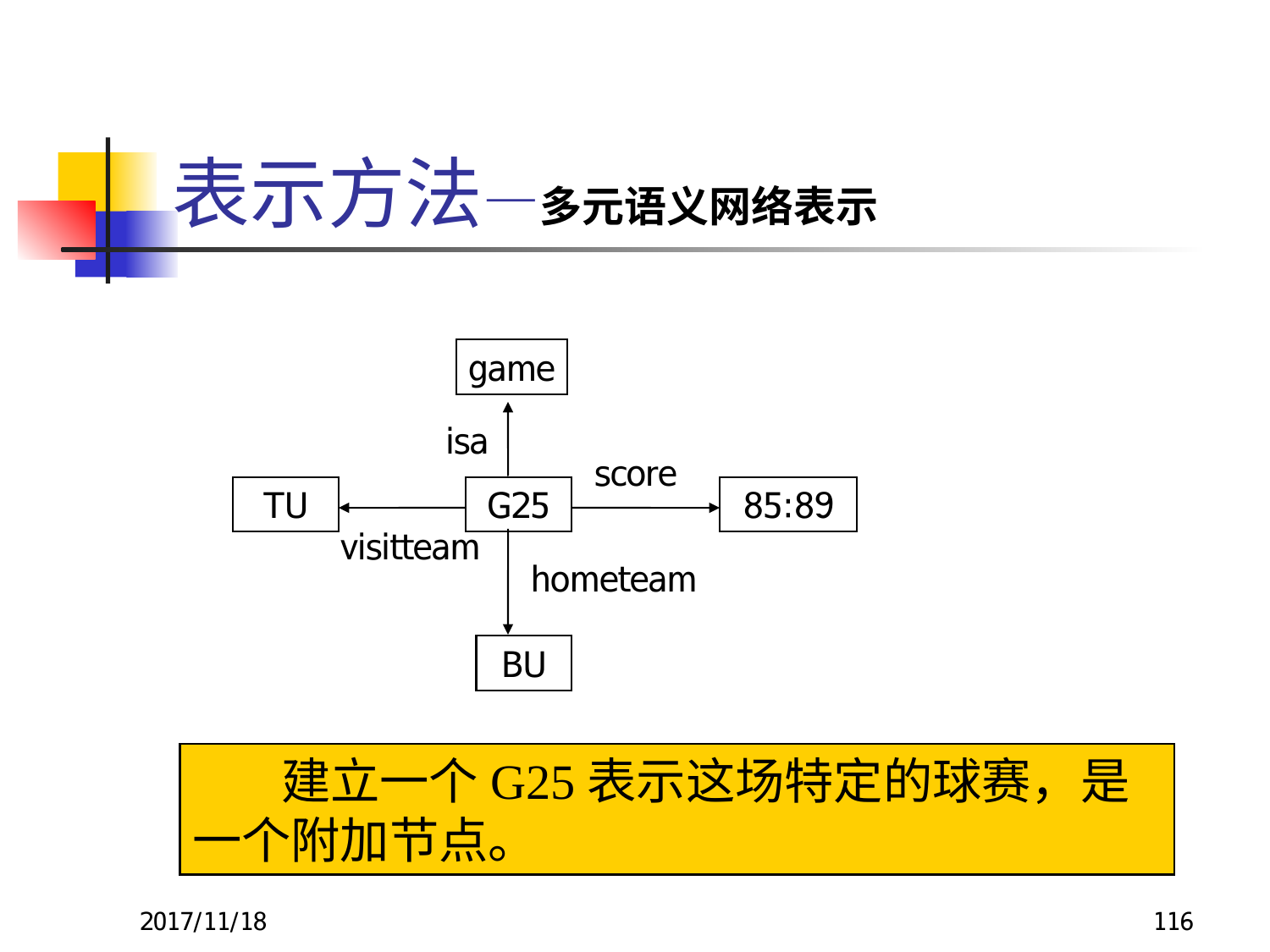

# 表示方法—多元语义网络表示
game

isa
score
TU
G25
85:89

visitteam

hometeam
BU

       建立一个G25表示这场特定的球赛，是一个附加节点。
2017/11/18
116